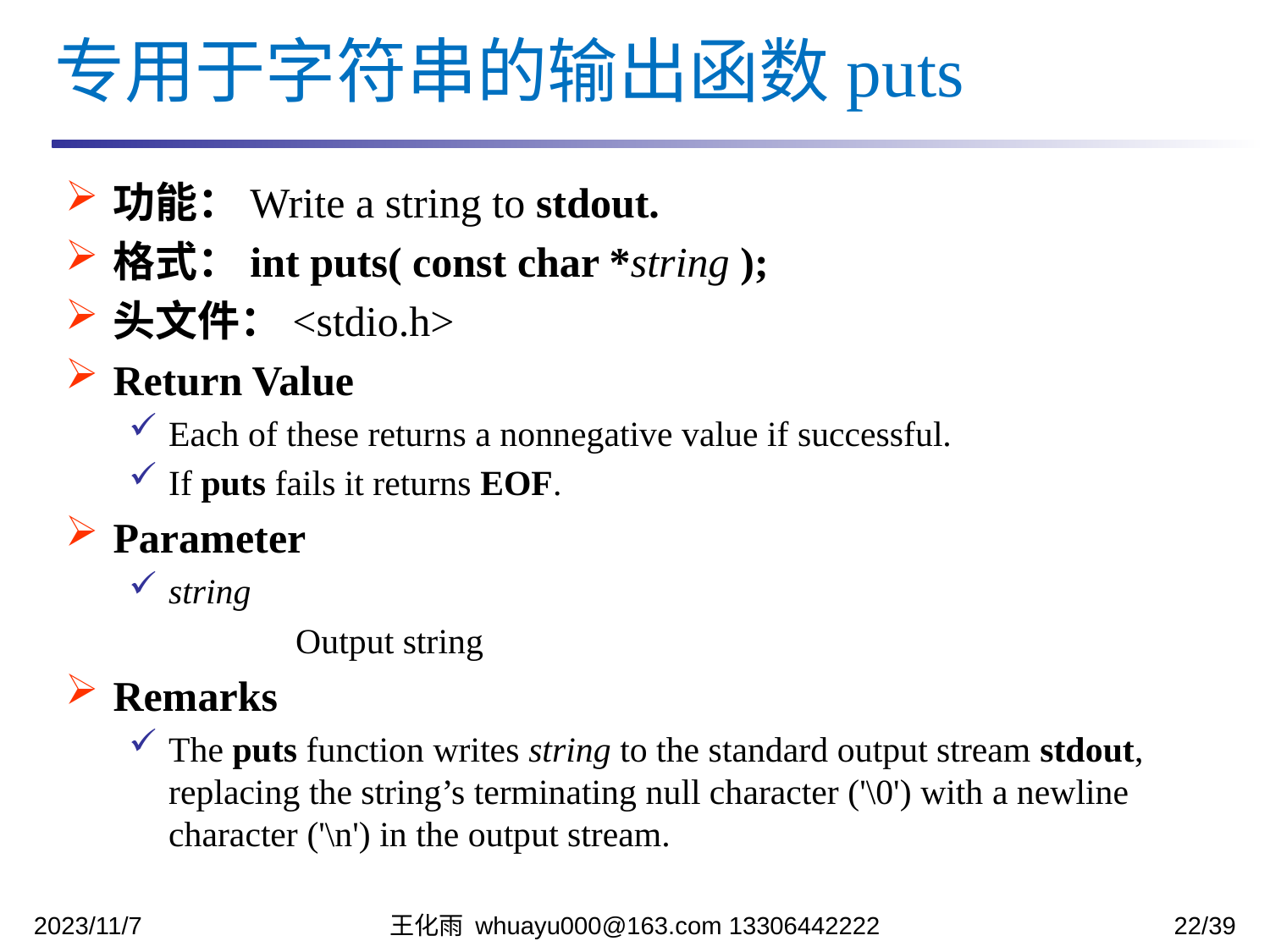

专用于字符串的输出函数puts
功能：Write a string to stdout.
格式：int puts( const char *string );
头文件：<stdio.h>
Return Value
Each of these returns a nonnegative value if successful.
If puts fails it returns EOF.
Parameter
string
		Output string
Remarks
The puts function writes string to the standard output stream stdout, replacing the string’s terminating null character ('\0') with a newline character ('\n') in the output stream.
2023/11/7
王化雨 whuayu000@163.com 13306442222
22/39